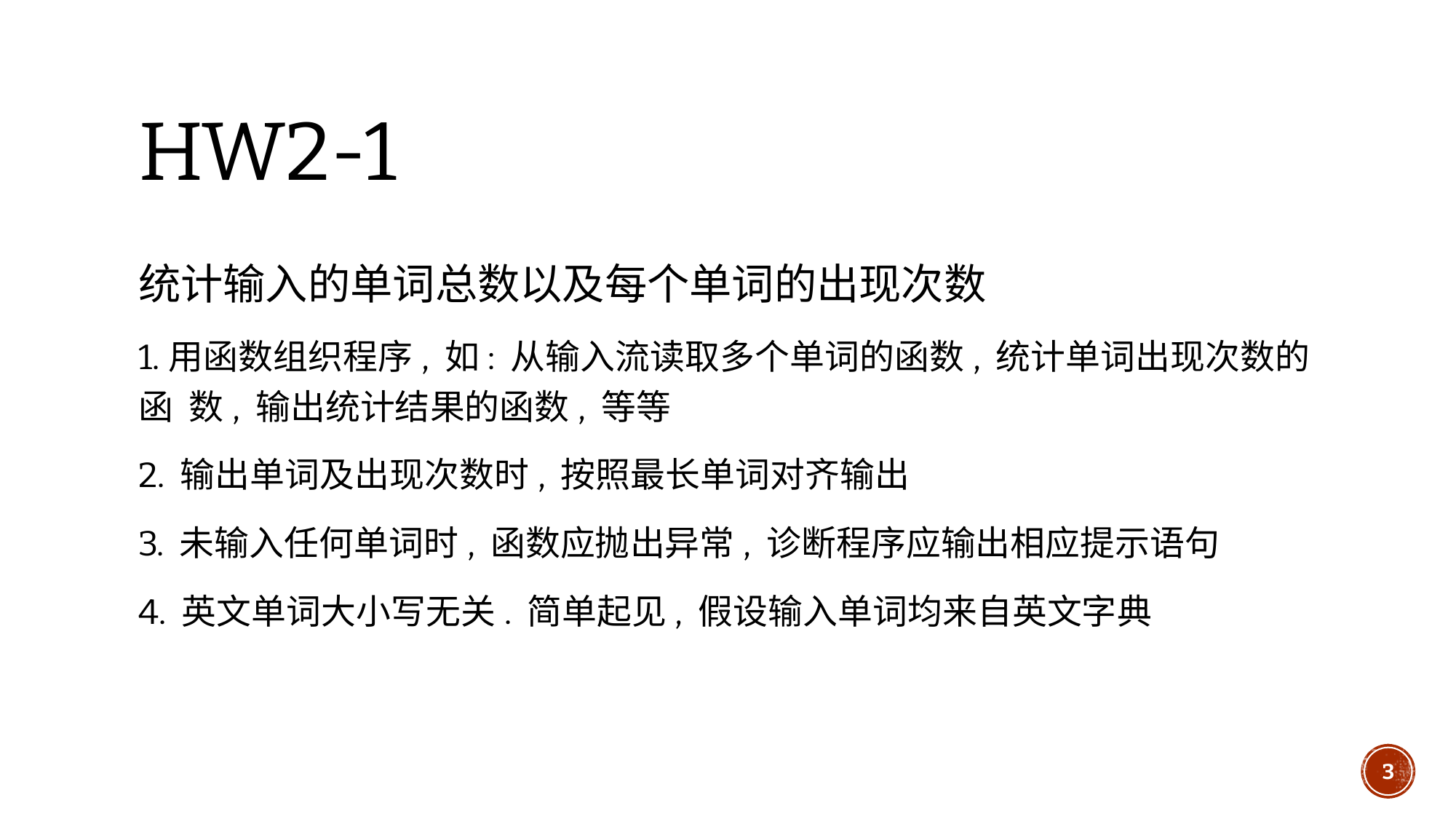

# HW2-1
统计输入的单词总数以及每个单词的出现次数
1.用函数组织程序, 如: 从输入流读取多个单词的函数, 统计单词出现次数的函  数, 输出统计结果的函数, 等等
2. 输出单词及出现次数时, 按照最长单词对齐输出
3. 未输入任何单词时, 函数应抛出异常, 诊断程序应输出相应提示语句
4. 英文单词大小写无关. 简单起见, 假设输入单词均来自英文字典
3